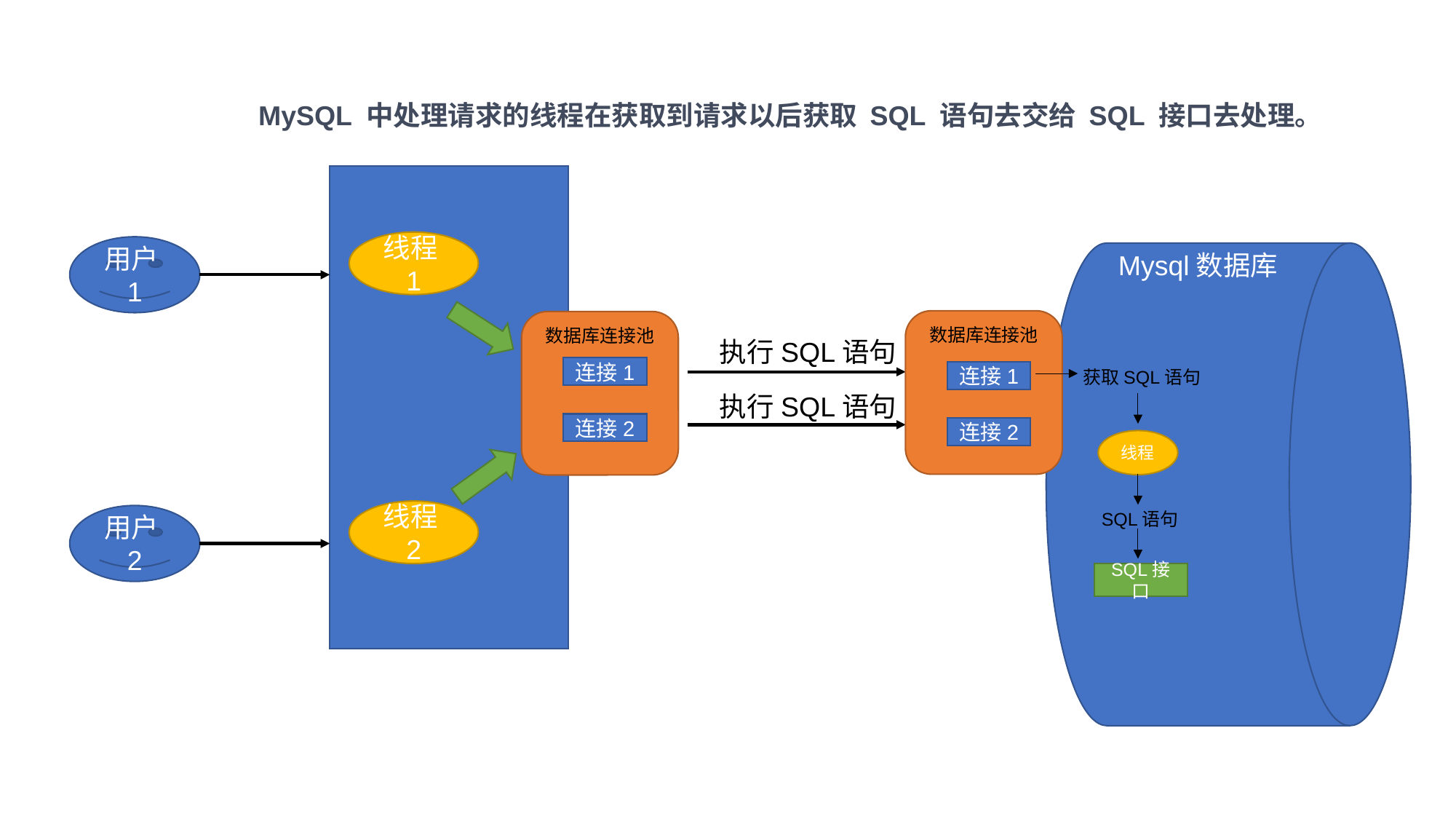

MySQL 中处理请求的线程在获取到请求以后获取 SQL 语句去交给 SQL 接口去处理。

线程1
用户1
Mysql数据库

数据库连接池
数据库连接池
执行SQL语句
连接1
获取SQL语句
连接1
执行SQL语句
连接2
连接2
线程

线程2
SQL语句
用户2
SQL接口